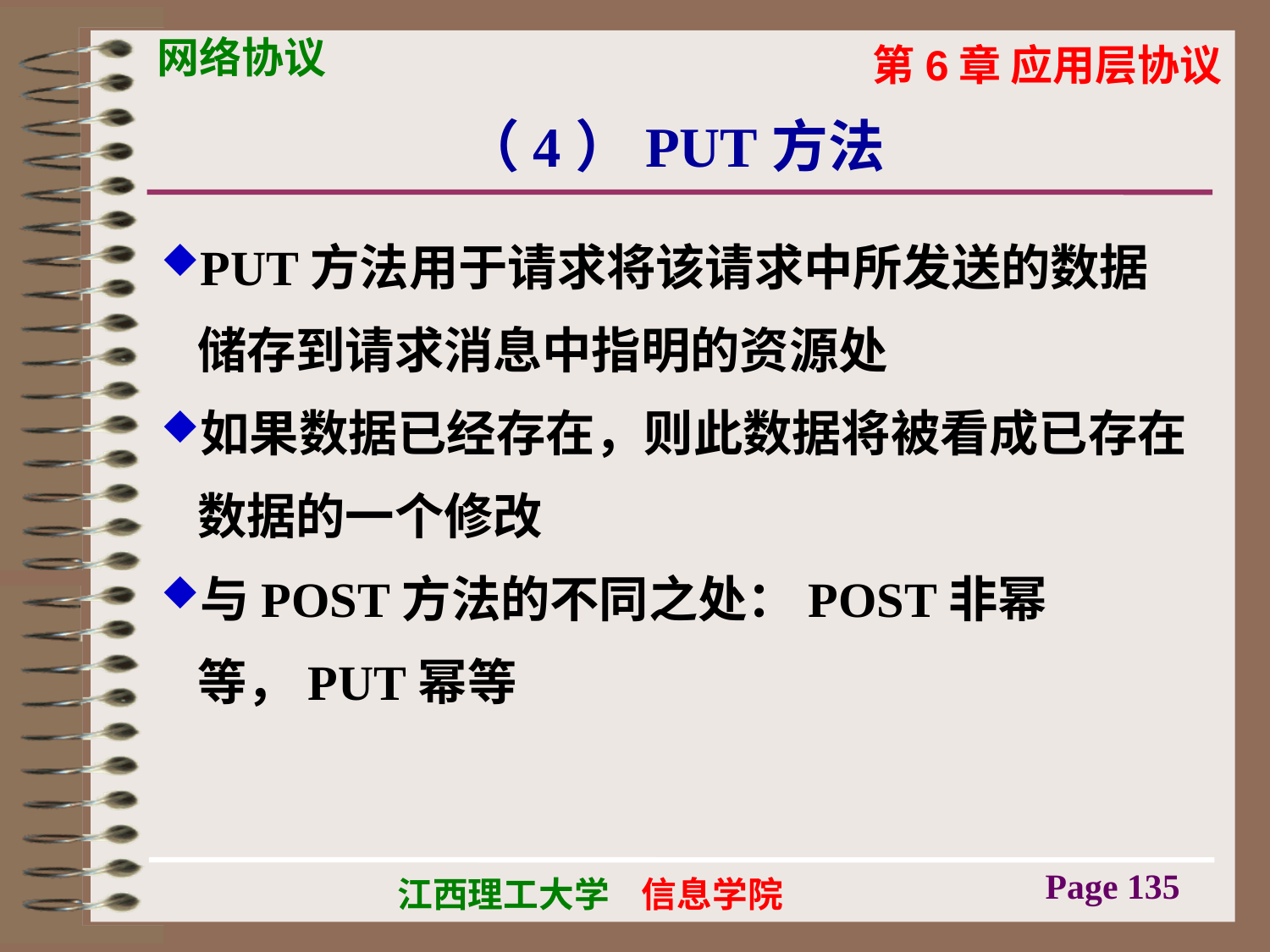

# （4）PUT方法
PUT方法用于请求将该请求中所发送的数据储存到请求消息中指明的资源处
如果数据已经存在，则此数据将被看成已存在数据的一个修改
与POST方法的不同之处：POST非幂等，PUT幂等
Page 135